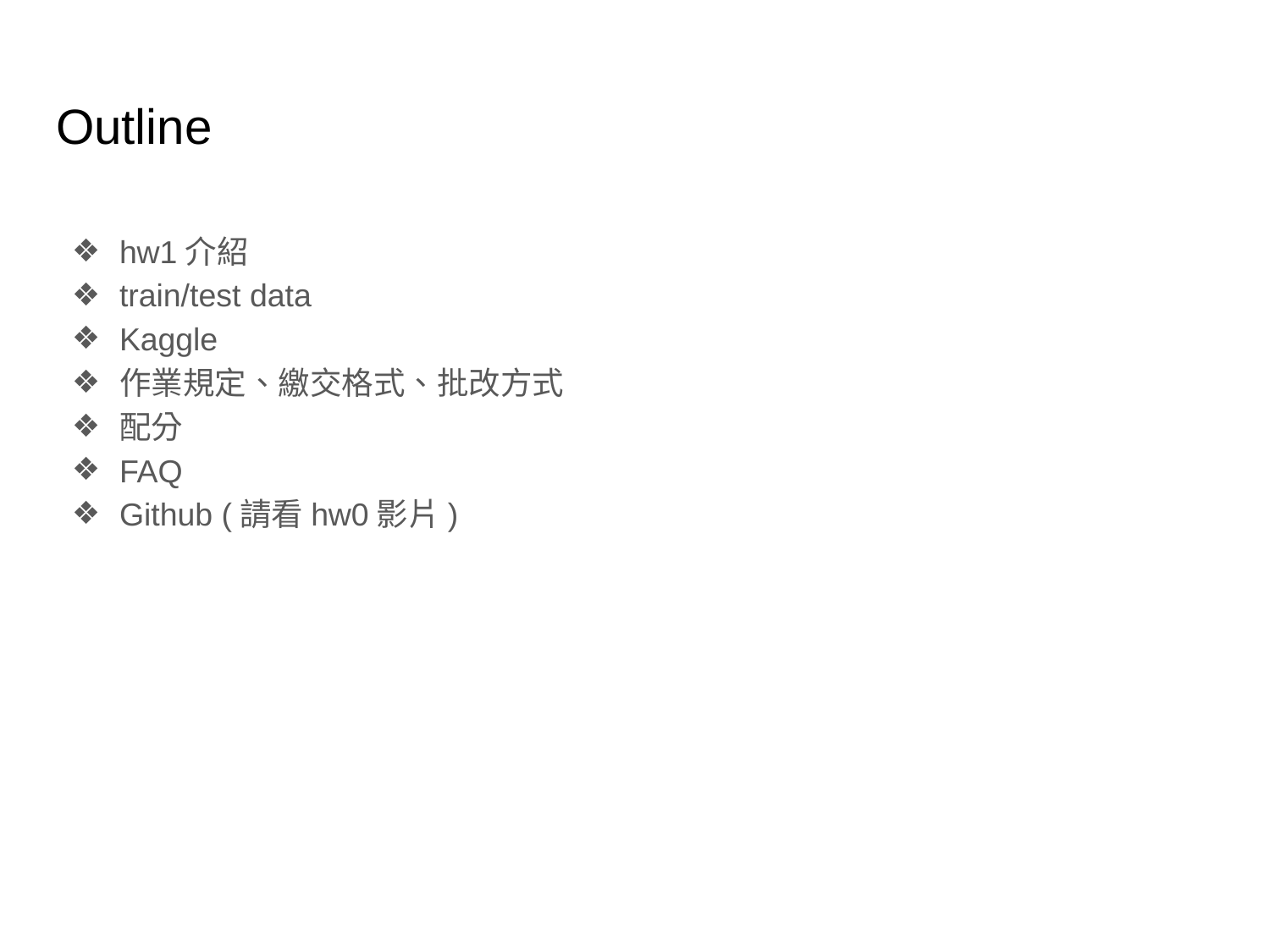

# Outline
hw1介紹
train/test data
Kaggle
作業規定、繳交格式、批改方式
配分
FAQ
Github (請看hw0影片)